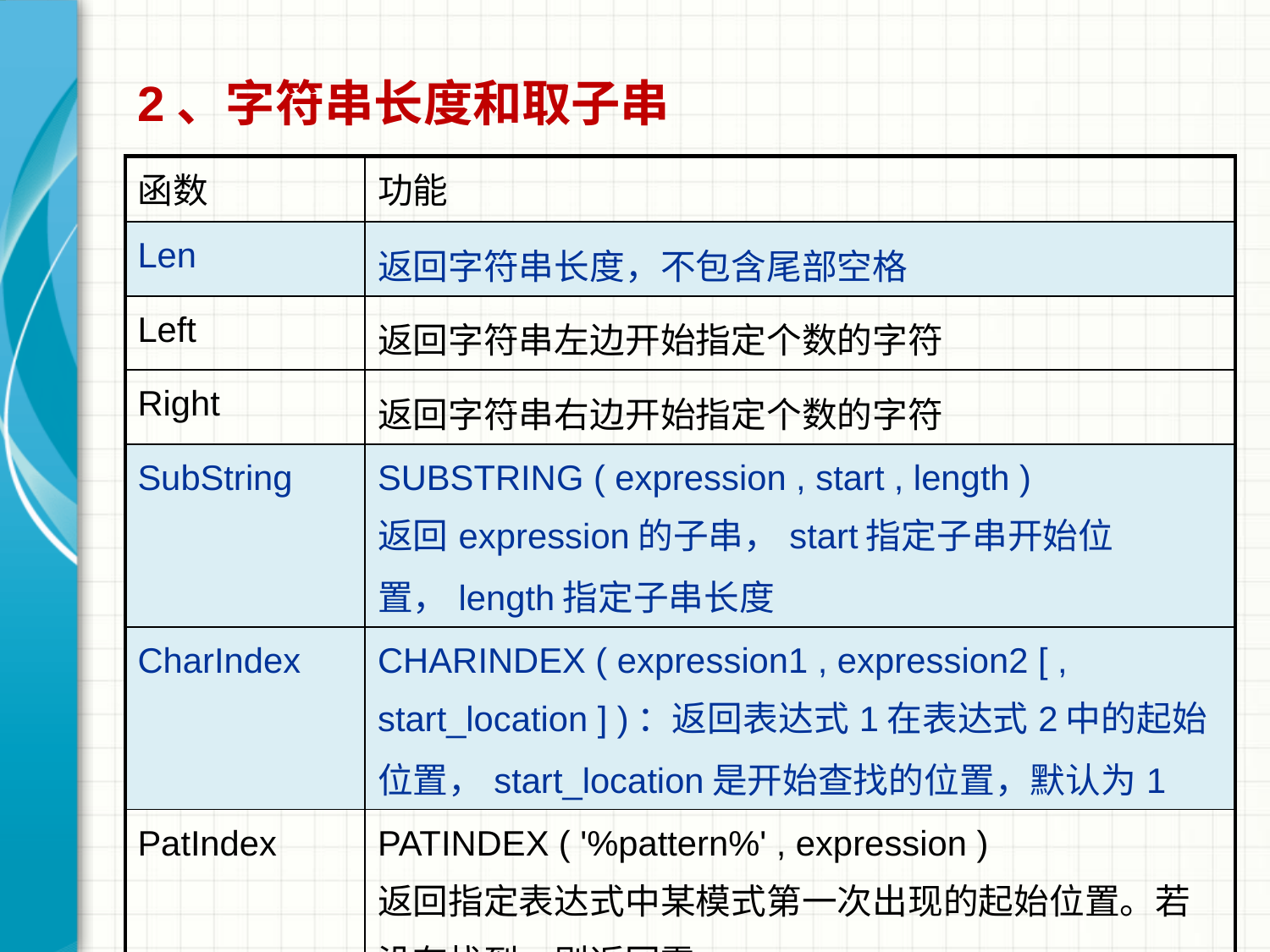

2、字符串长度和取子串
| 函数 | 功能 |
| --- | --- |
| Len | 返回字符串长度，不包含尾部空格 |
| Left | 返回字符串左边开始指定个数的字符 |
| Right | 返回字符串右边开始指定个数的字符 |
| SubString | SUBSTRING ( expression , start , length ) 返回expression的子串，start指定子串开始位置，length指定子串长度 |
| CharIndex | CHARINDEX ( expression1 , expression2 [ , start\_location ] )：返回表达式1在表达式2中的起始位置，start\_location是开始查找的位置，默认为1 |
| PatIndex | PATINDEX ( '%pattern%' , expression ) 返回指定表达式中某模式第一次出现的起始位置。若没有找到，则返回零 |